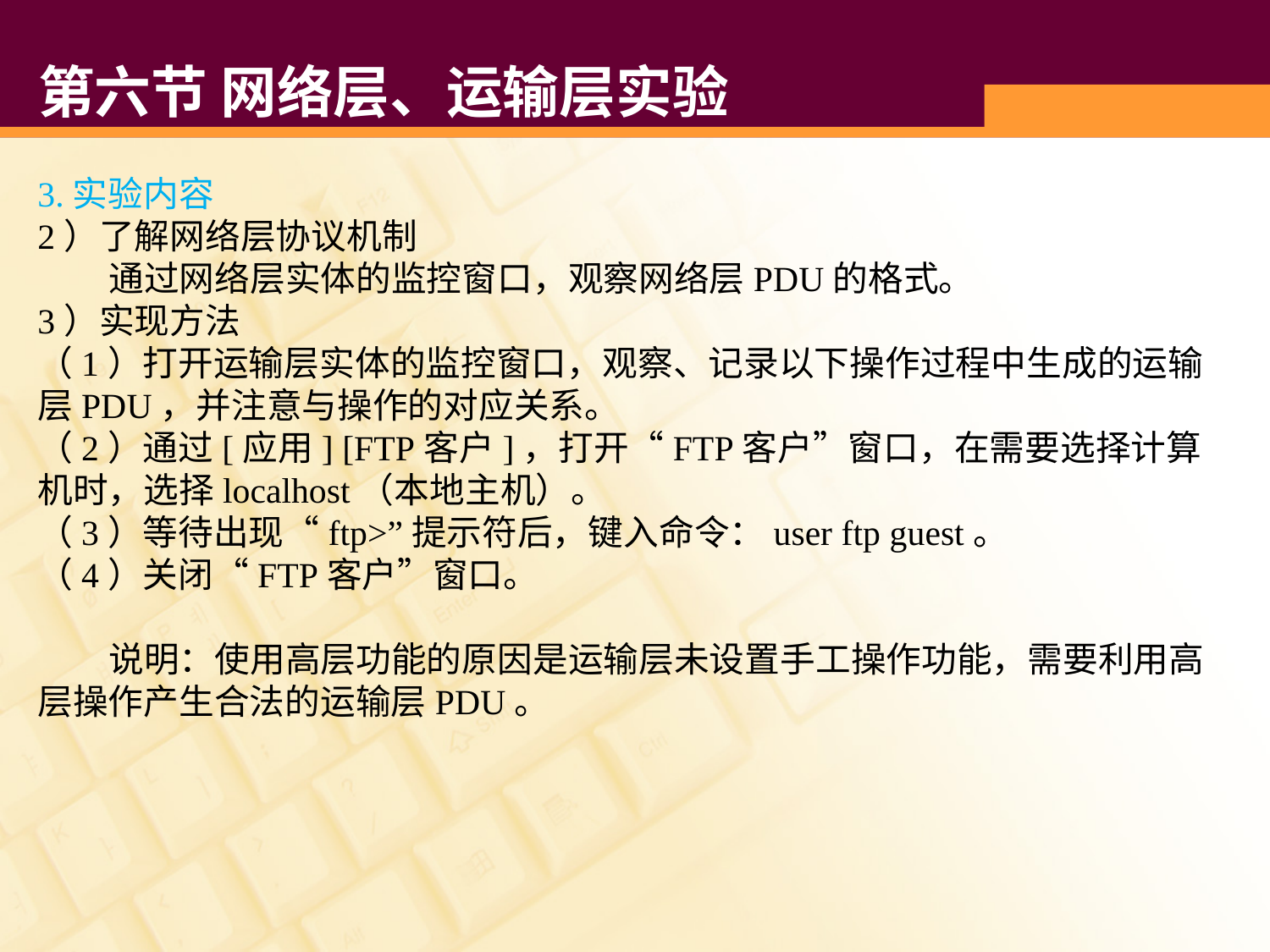

# 第六节 网络层、运输层实验
3.实验内容
2）了解网络层协议机制
        通过网络层实体的监控窗口，观察网络层PDU的格式。
3）实现方法
（1）打开运输层实体的监控窗口，观察、记录以下操作过程中生成的运输层PDU，并注意与操作的对应关系。
（2）通过[应用] [FTP客户]，打开“FTP客户”窗口，在需要选择计算机时，选择localhost（本地主机）。
（3）等待出现“ftp>”提示符后，键入命令：user ftp guest。
（4）关闭“FTP客户”窗口。

        说明：使用高层功能的原因是运输层未设置手工操作功能，需要利用高层操作产生合法的运输层PDU。